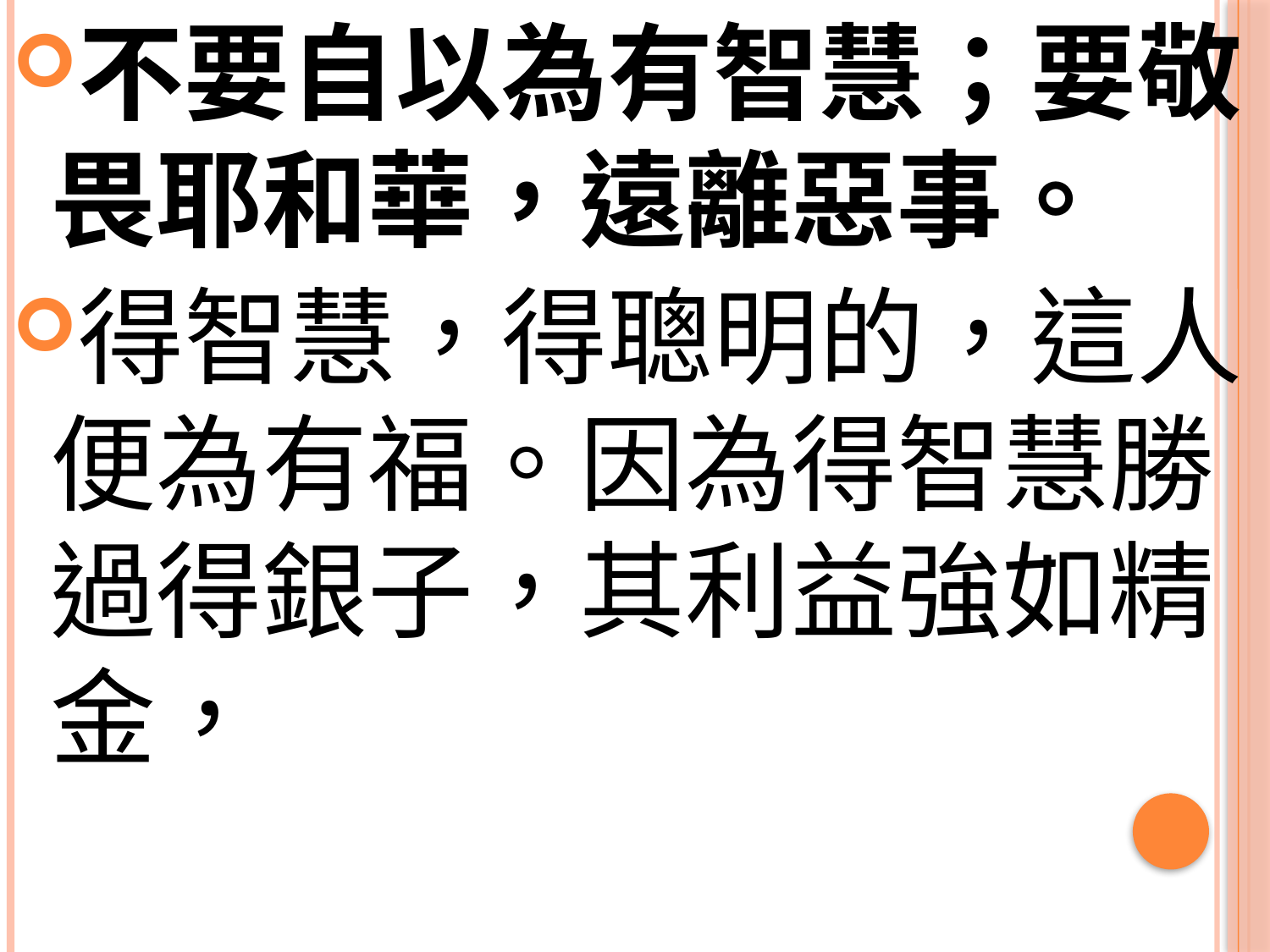

不要自以為有智慧；要敬畏耶和華，遠離惡事。
得智慧，得聰明的，這人便為有福。因為得智慧勝過得銀子，其利益強如精金，